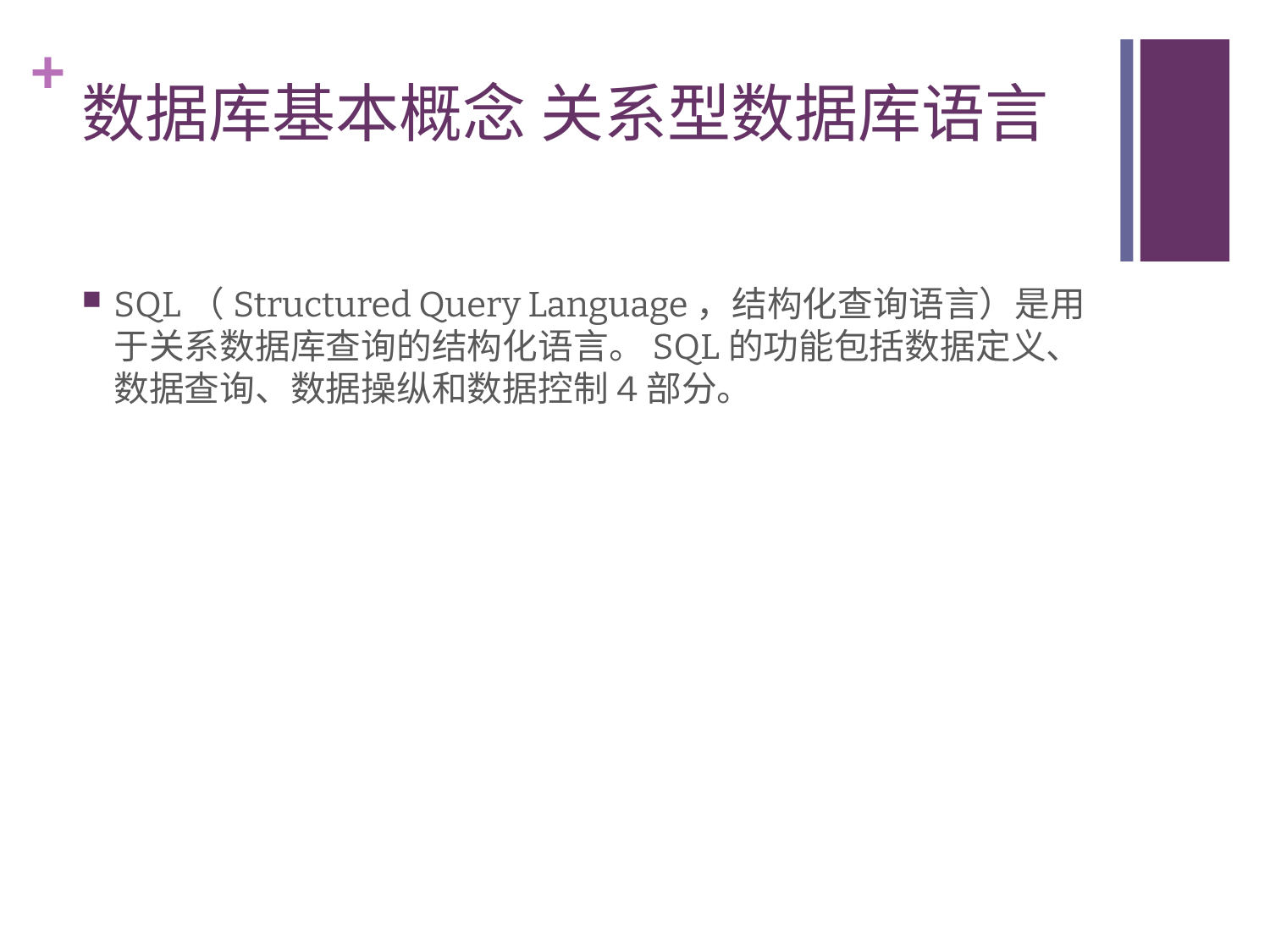

# 数据库基本概念 关系型数据库语言
SQL（Structured Query Language，结构化查询语言）是用于关系数据库查询的结构化语言。SQL的功能包括数据定义、数据查询、数据操纵和数据控制4部分。